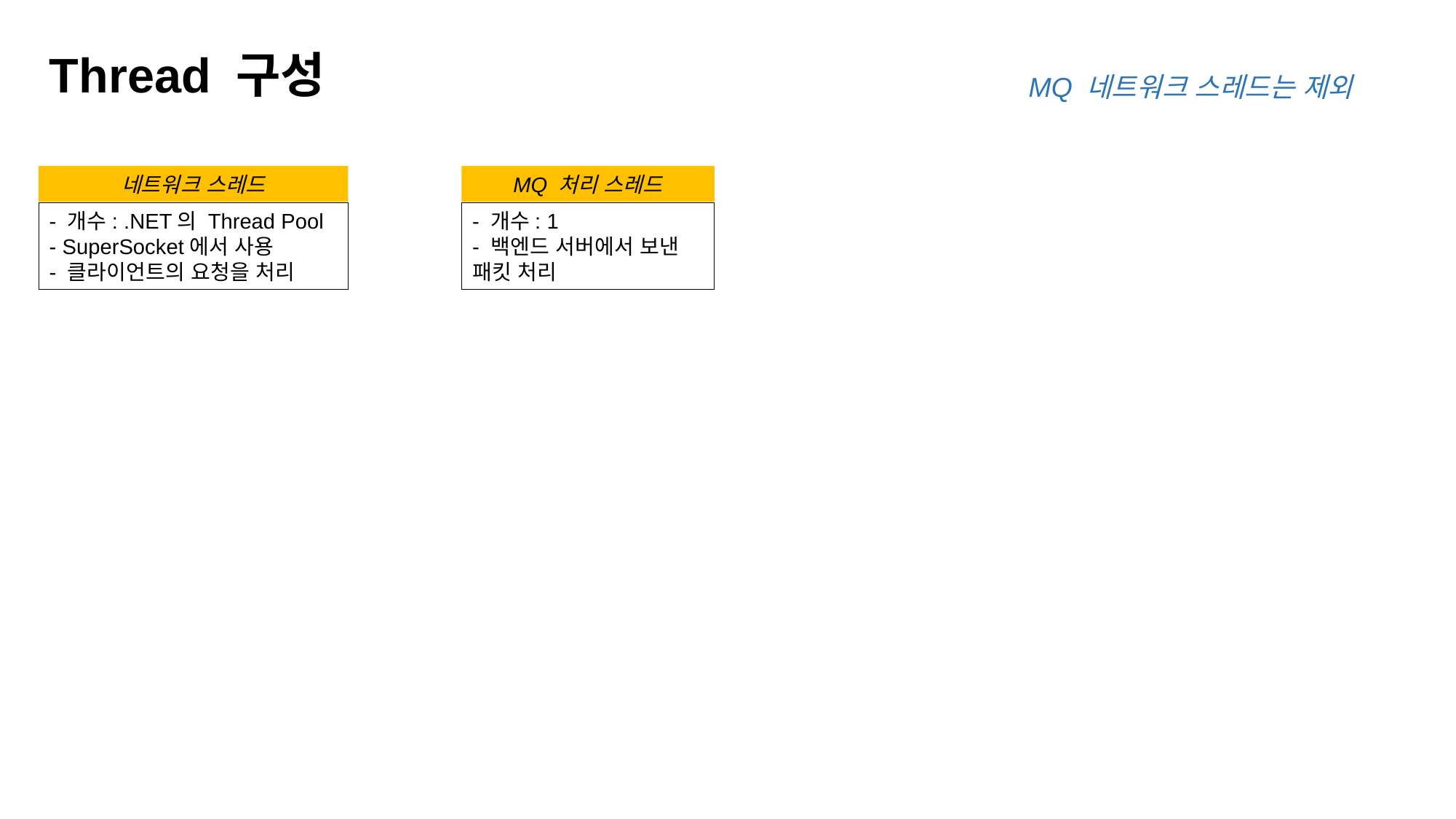

Thread 구성
MQ 네트워크 스레드는 제외
네트워크 스레드
- 개수: .NET의 Thread Pool
- SuperSocket에서 사용
- 클라이언트의 요청을 처리
MQ 처리 스레드
- 개수: 1
- 백엔드 서버에서 보낸 패킷 처리